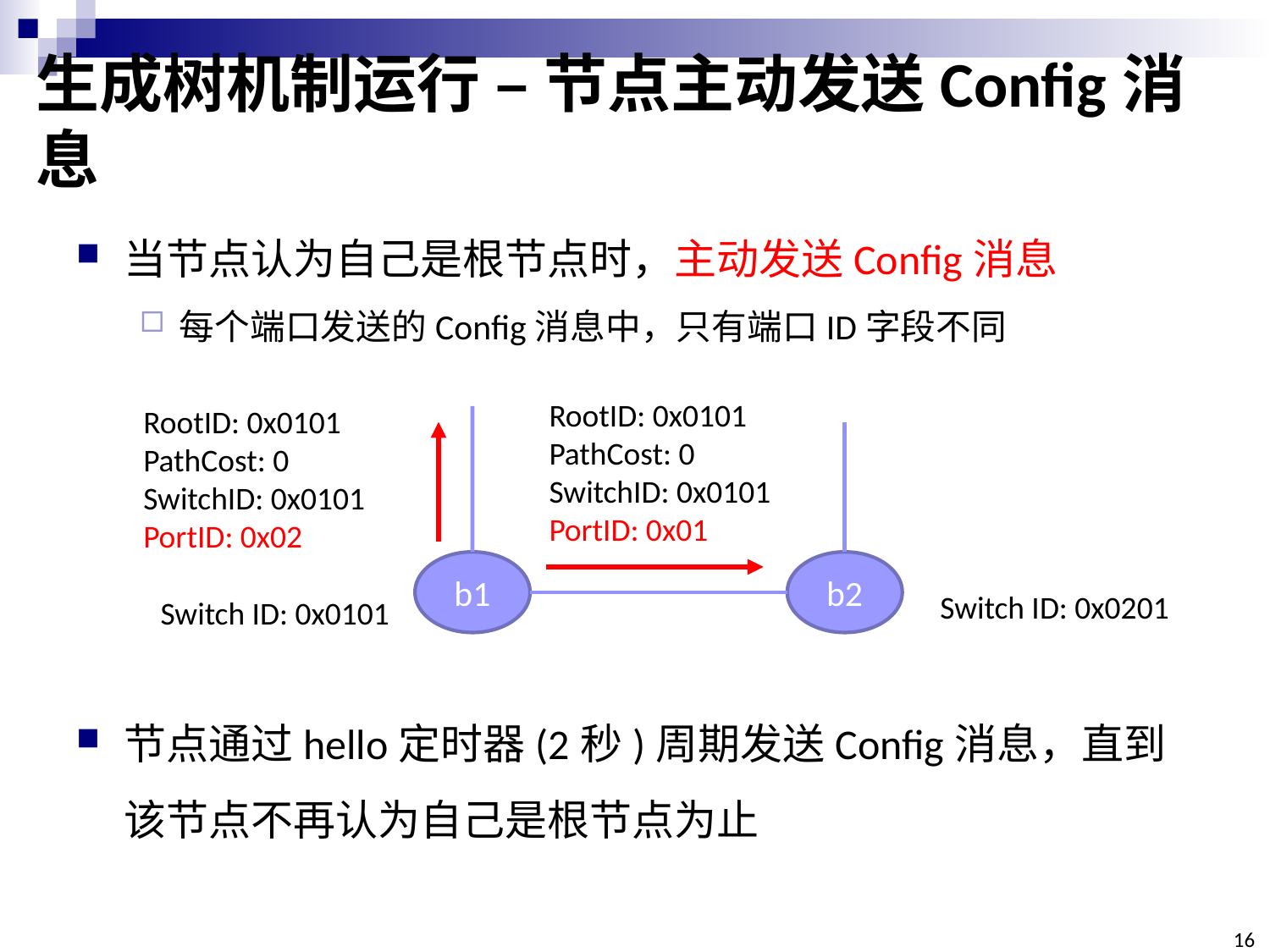

# 生成树机制运行 – 节点主动发送Config消息
当节点认为自己是根节点时，主动发送Config消息
每个端口发送的Config消息中，只有端口ID字段不同

节点通过hello定时器(2秒)周期发送Config消息，直到该节点不再认为自己是根节点为止

RootID: 0x0101
PathCost: 0
SwitchID: 0x0101
PortID: 0x01
RootID: 0x0101
PathCost: 0
SwitchID: 0x0101
PortID: 0x02
b1
b2
Switch ID: 0x0201
Switch ID: 0x0101
16